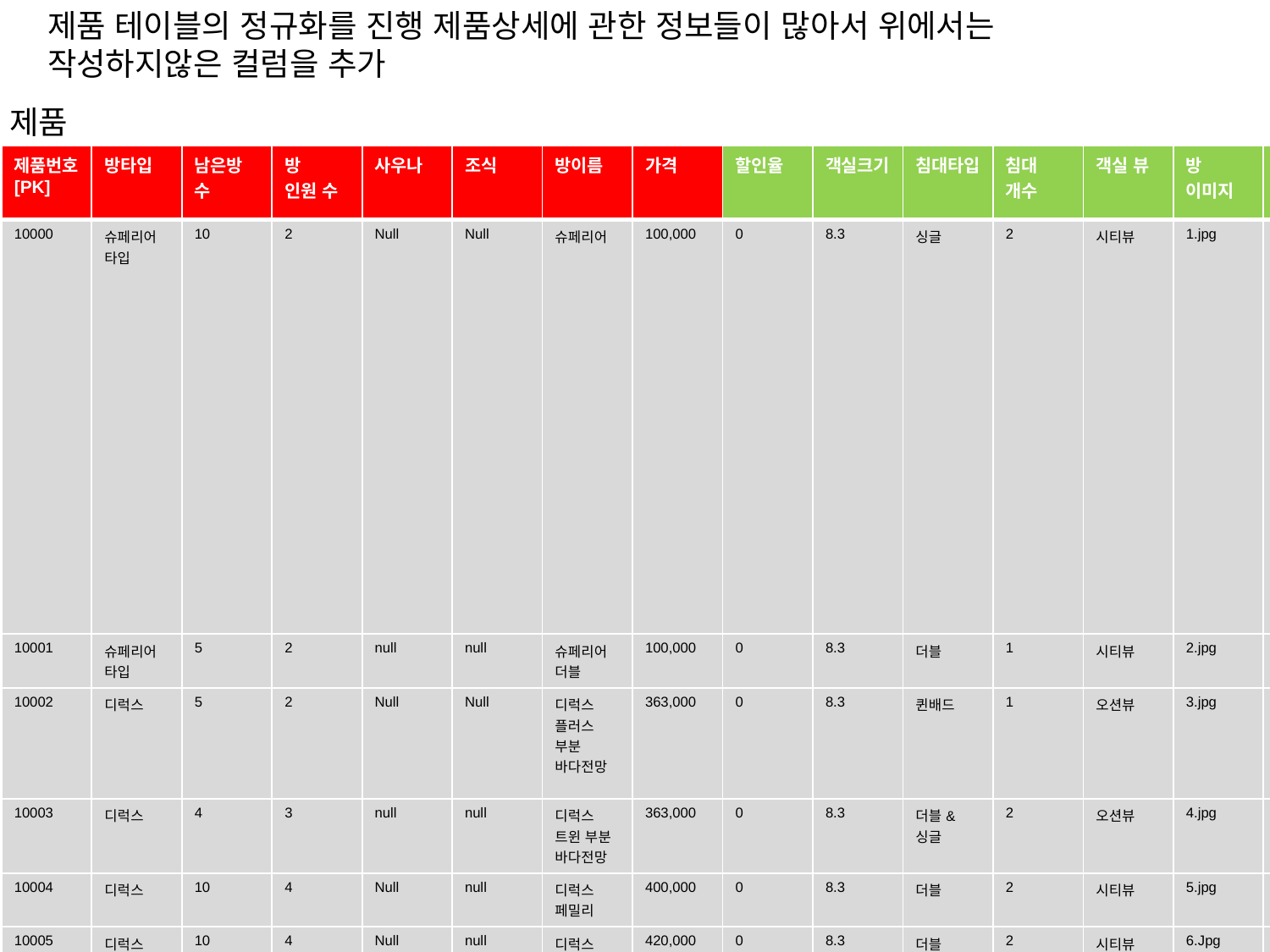

제품 테이블의 정규화를 진행 제품상세에 관한 정보들이 많아서 위에서는 작성하지않은 컬럼을 추가
제품
| 제품번호 [PK] | 방타입 | 남은방 수 | 방 인원 수 | 사우나 | 조식 | 방이름 | 가격 | 할인율 | 객실크기 | 침대타입 | 침대 개수 | 객실 뷰 | 방 이미지 | 제공서비스 |
| --- | --- | --- | --- | --- | --- | --- | --- | --- | --- | --- | --- | --- | --- | --- |
| 10000 | 슈페리어 타입 | 10 | 2 | Null | Null | 슈페리어 | 100,000 | 0 | 8.3 | 싱글 | 2 | 시티뷰 | 1.jpg | 무료 Wifi 개별 발코니 침실LED 43인치 TV 냉장고, 전기 포트 전자식 금고 헤어 드라이기 비데 욕실 용품, 샤워 가운 자동 온도 조절 시스템, 220v 전원 |
| 10001 | 슈페리어 타입 | 5 | 2 | null | null | 슈페리어 더블 | 100,000 | 0 | 8.3 | 더블 | 1 | 시티뷰 | 2.jpg | … |
| 10002 | 디럭스 | 5 | 2 | Null | Null | 디럭스 플러스 부분 바다전망 | 363,000 | 0 | 8.3 | 퀸배드 | 1 | 오션뷰 | 3.jpg | …. |
| 10003 | 디럭스 | 4 | 3 | null | null | 디럭스 트윈 부분 바다전망 | 363,000 | 0 | 8.3 | 더블&싱글 | 2 | 오션뷰 | 4.jpg | …. |
| 10004 | 디럭스 | 10 | 4 | Null | null | 디럭스 페밀리 | 400,000 | 0 | 8.3 | 더블 | 2 | 시티뷰 | 5.jpg | …. |
| 10005 | 디럭스 | 10 | 4 | Null | null | 디럭스 페밀리부분바다전망 | 420,000 | 0 | 8.3 | 더블 | 2 | 시티뷰 | 6.Jpg | …. |
| 10006 | 로얄트윈오션 | 2 | 4 | Null | null | 로얄트윈오션 | 1,000,000 | 0 | 16 | 퀸배드 | 2 | 오션뷰 | 7.Jpg | …. |
| 10007 | 펫 | 3 | 2 | Null | null | 펫트윈 | 420,000 | 0 | 8.3 | 퀸배드 &싱글 | 2 | 오션뷰 | 8.jpg | …. |
| 10008 | 이불 | Null | Null | Null | Null | null | 22,000 | Null | Null | Null | Null | Null | null | null |
| 10009 | 페이스타월 | Null | Null | Null | Null | null | 1,000 | Null | Null | Null | Null | Null | null | null |
| 10010 | 배쓰 타월 | Null | Null | Null | Null | null | 3,000 | Null | Null | Null | Null | Null | null | null |
| 10011 | 배쓰 로브 | Null | Null | Null | Null | null | 5,000 | Null | Null | Null | Null | Null | null | null |